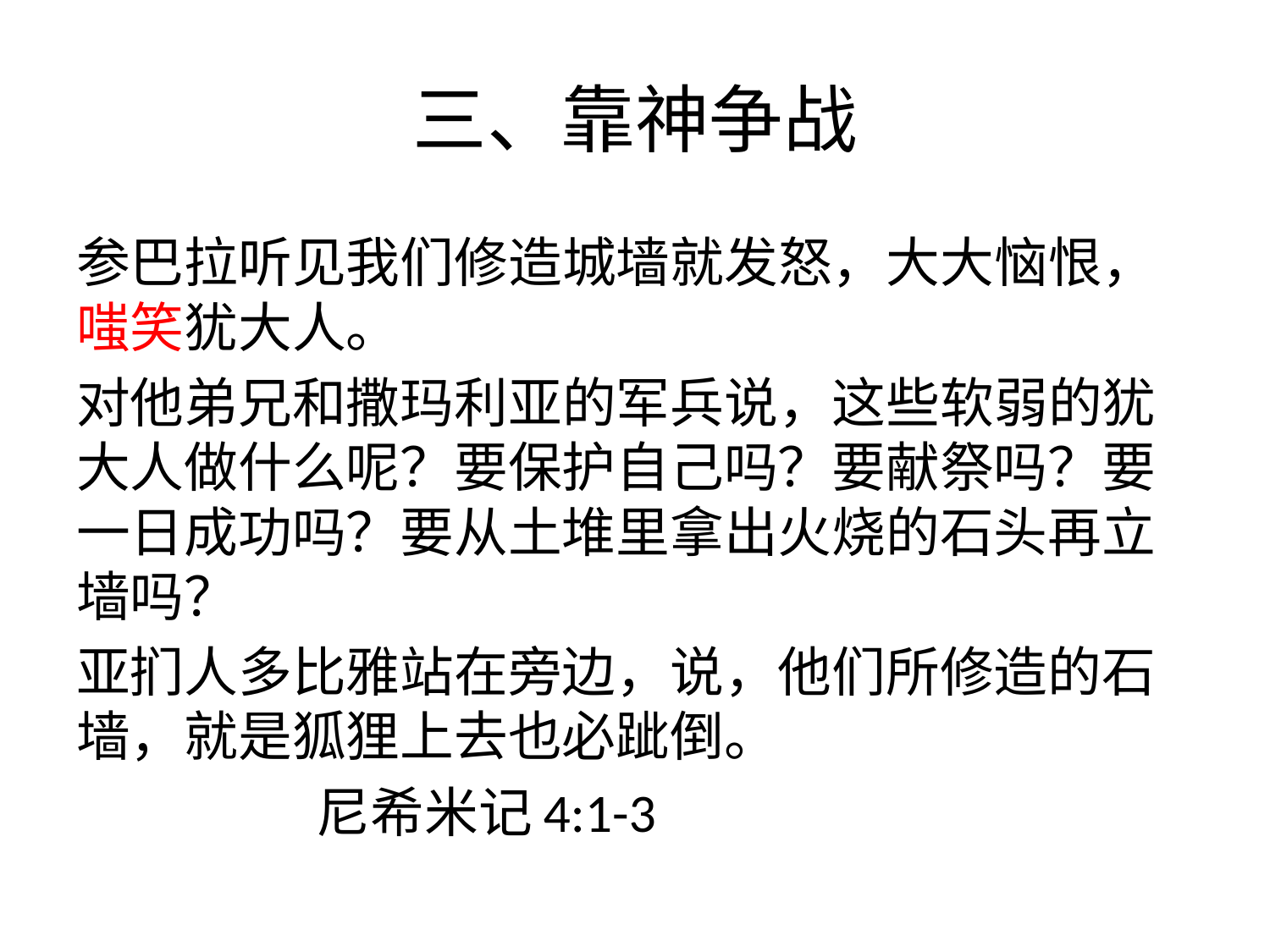

# 三、靠神争战
参巴拉听见我们修造城墙就发怒，大大恼恨，嗤笑犹大人。
对他弟兄和撒玛利亚的军兵说，这些软弱的犹大人做什么呢？要保护自己吗？要献祭吗？要一日成功吗？要从土堆里拿出火烧的石头再立墙吗？
亚扪人多比雅站在旁边，说，他们所修造的石墙，就是狐狸上去也必跐倒。
                   尼希米记4:1-3